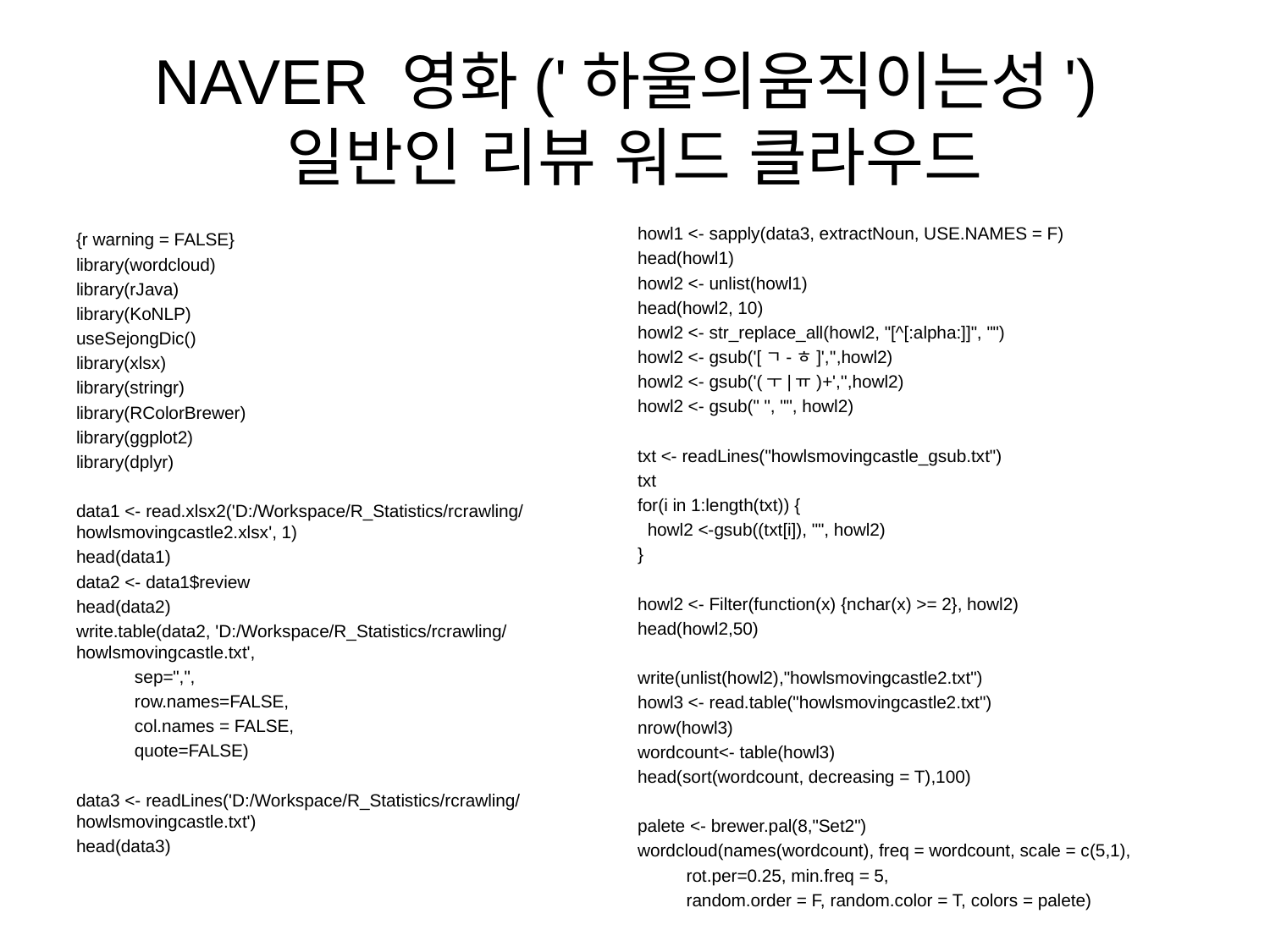

# NAVER 영화('하울의움직이는성') 일반인 리뷰 워드 클라우드
howl1 <- sapply(data3, extractNoun, USE.NAMES = F)
head(howl1)
howl2 <- unlist(howl1)
head(howl2, 10)
howl2 <- str_replace_all(howl2, "[^[:alpha:]]", "")
howl2 <- gsub('[ㄱ-ㅎ]','',howl2)
howl2 <- gsub('(ㅜ|ㅠ)+','',howl2)
howl2 <- gsub(" ", "", howl2)

txt <- readLines("howlsmovingcastle_gsub.txt")
txt
for(i in 1:length(txt)) {
  howl2 <-gsub((txt[i]), "", howl2)
}

howl2 <- Filter(function(x) {nchar(x) >= 2}, howl2)
head(howl2,50)

write(unlist(howl2),"howlsmovingcastle2.txt")
howl3 <- read.table("howlsmovingcastle2.txt")
nrow(howl3)
wordcount<- table(howl3)
head(sort(wordcount, decreasing = T),100)

palete <- brewer.pal(8,"Set2")
wordcloud(names(wordcount), freq = wordcount, scale = c(5,1),
          rot.per=0.25, min.freq = 5,
          random.order = F, random.color = T, colors = palete)
{r warning = FALSE}
library(wordcloud)
library(rJava)
library(KoNLP)
useSejongDic()
library(xlsx)
library(stringr)
library(RColorBrewer)
library(ggplot2)
library(dplyr)

data1 <- read.xlsx2('D:/Workspace/R_Statistics/rcrawling/howlsmovingcastle2.xlsx', 1)
head(data1)
data2 <- data1$review
head(data2)
write.table(data2, 'D:/Workspace/R_Statistics/rcrawling/howlsmovingcastle.txt',
            sep=",",
            row.names=FALSE,
            col.names = FALSE,
            quote=FALSE)

data3 <- readLines('D:/Workspace/R_Statistics/rcrawling/howlsmovingcastle.txt')
head(data3)